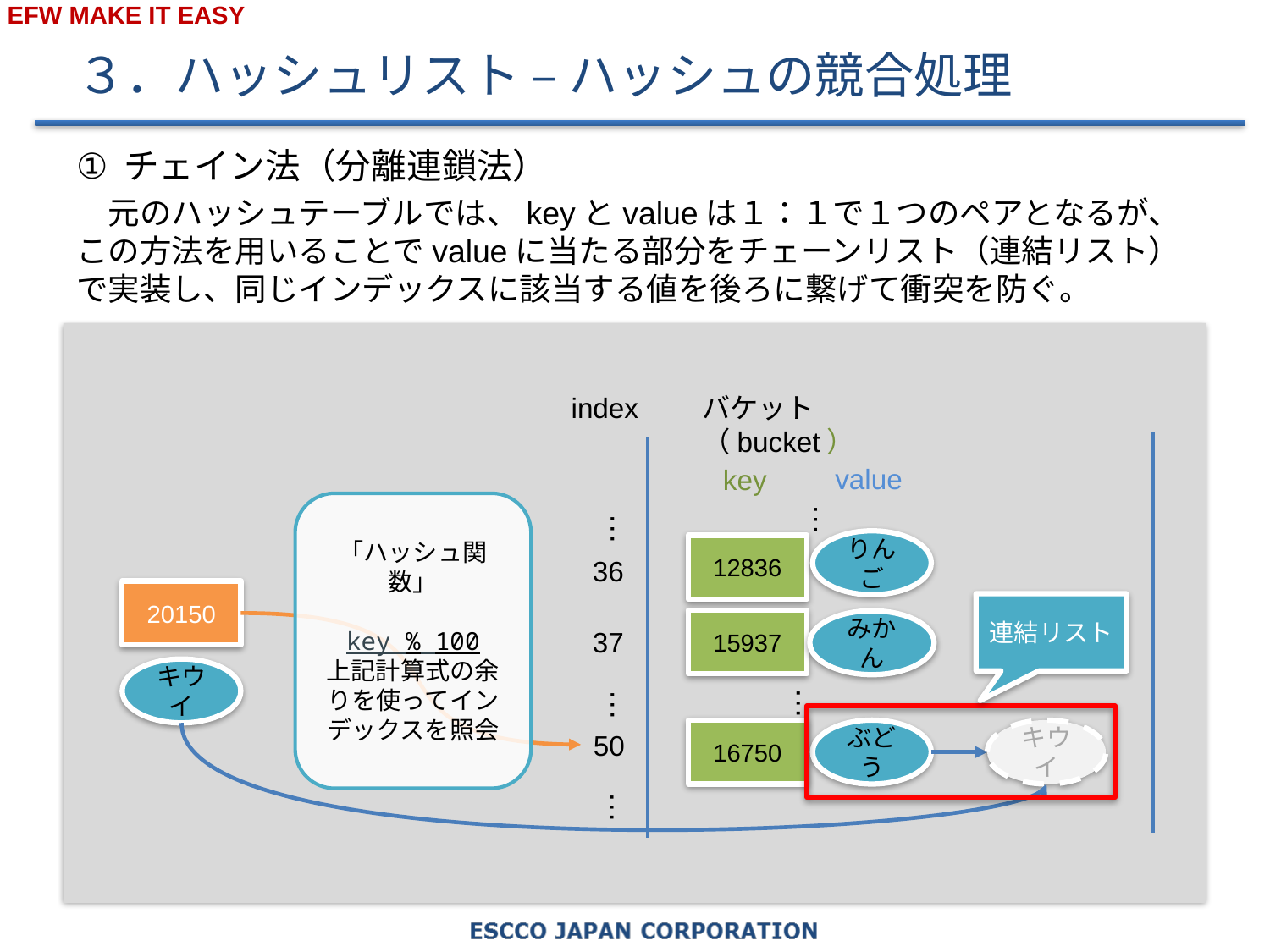

# ３．ハッシュリスト – ハッシュの競合処理
チェイン法（分離連鎖法）
　元のハッシュテーブルでは、keyとvalueは１：１で１つのペアとなるが、この方法を用いることでvalueに当たる部分をチェーンリスト（連結リスト）で実装し、同じインデックスに該当する値を後ろに繋げて衝突を防ぐ。

index
バケット（bucket）
value
key
…
「ハッシュ関数」

key % 100
上記計算式の余りを使ってインデックスを照会
…
りんご
12836
36
20150
連結リスト
15937
みかん
37
キウイ
…
…

16750
ぶどう
キウイ
50
…